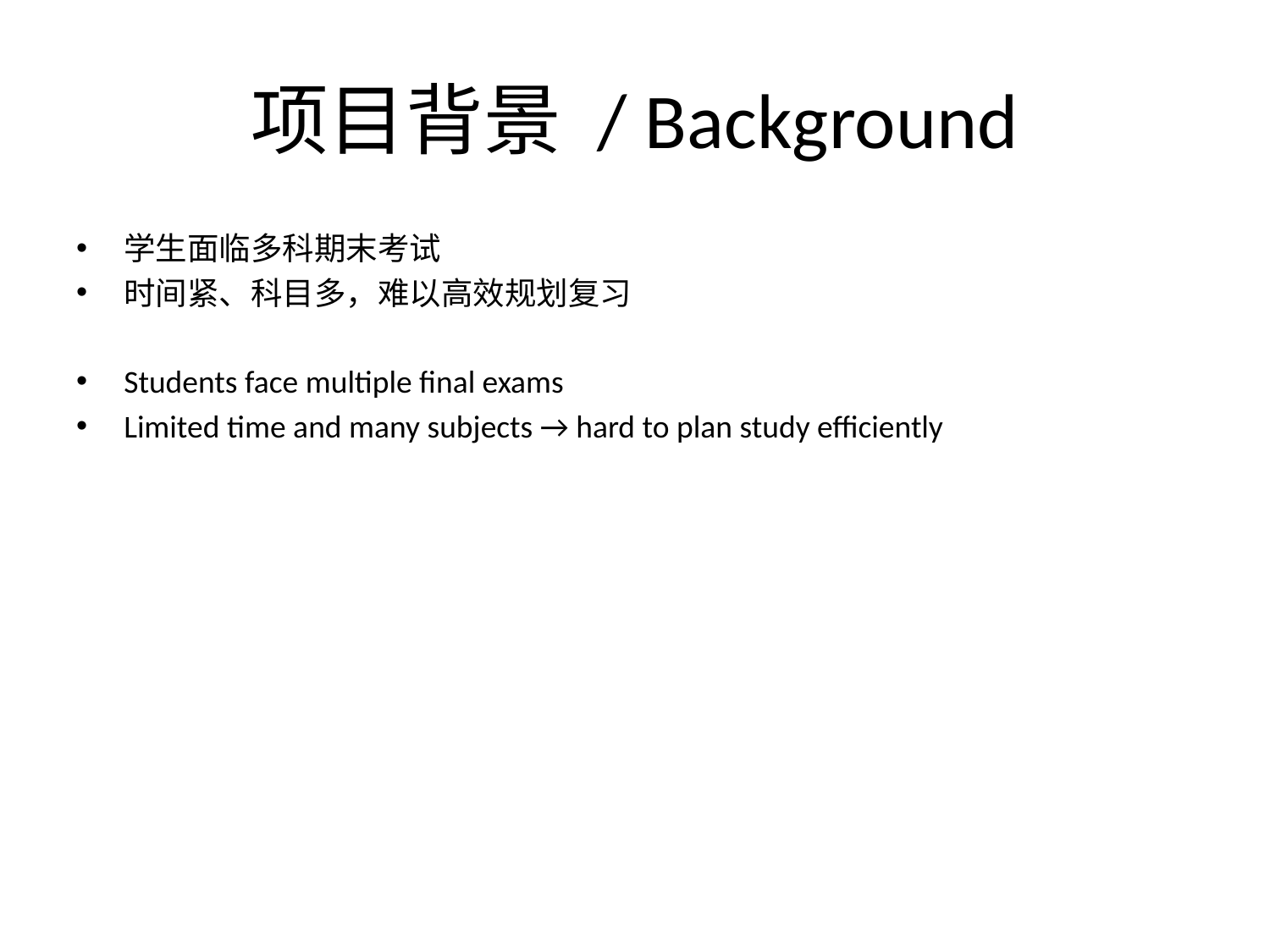

# 项目背景 / Background
学生面临多科期末考试
时间紧、科目多，难以高效规划复习

Students face multiple final exams
Limited time and many subjects → hard to plan study efficiently